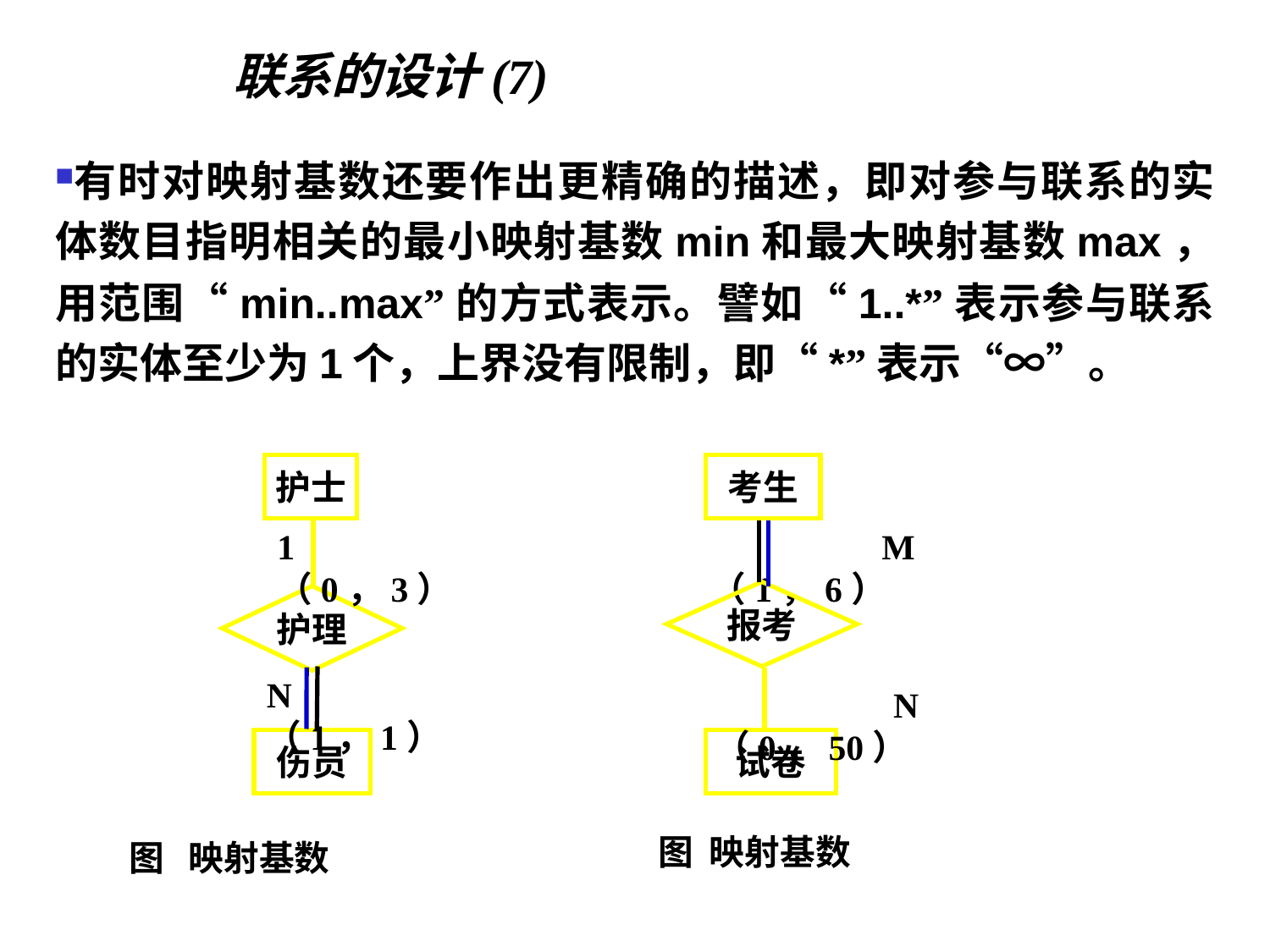

联系的设计(7)
有时对映射基数还要作出更精确的描述，即对参与联系的实体数目指明相关的最小映射基数min和最大映射基数max，用范围“min..max”的方式表示。譬如“1..*”表示参与联系的实体至少为1个，上界没有限制，即“*”表示“∞”。
护士

1 （0，3）
护理
N （1，1）

伤员
考生
 M （1，6）

报考

 N （0，50）
试卷
图  映射基数
图   映射基数